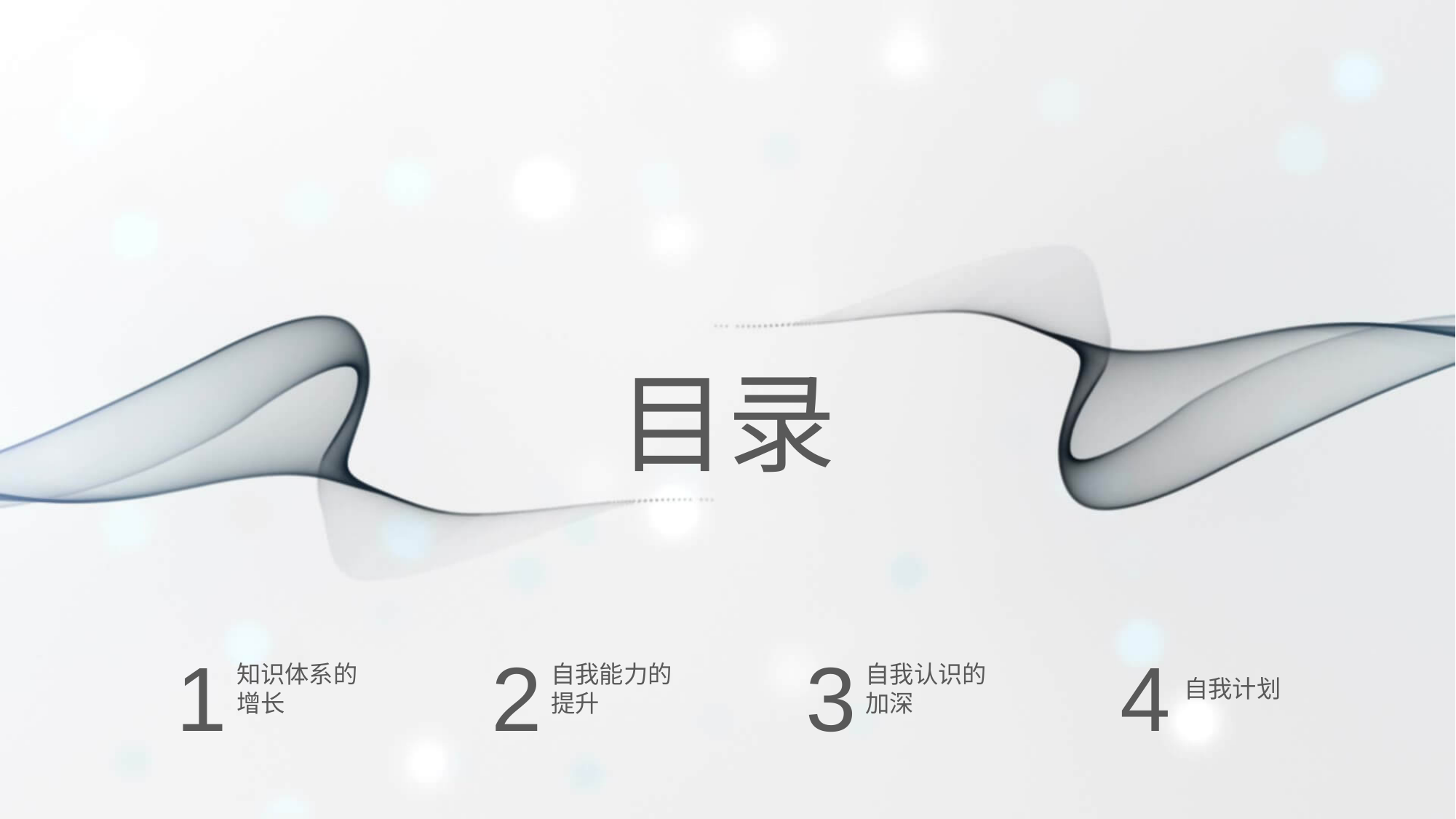

目录
1
2
3
4
知识体系的增长
自我能力的提升
自我认识的加深
自我计划